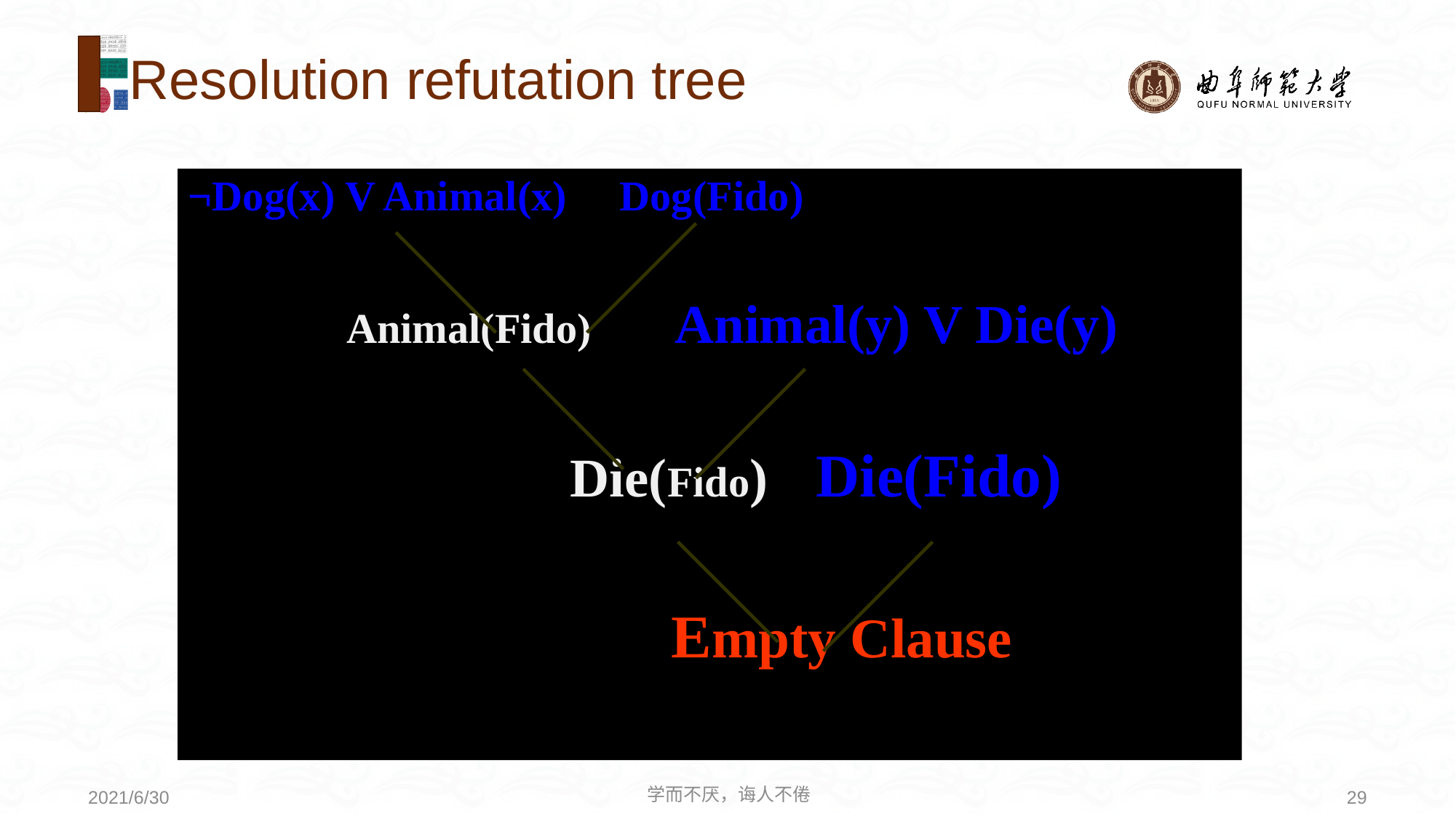

# Resolution refutation tree
¬Dog(x) V Animal(x)     Dog(Fido)

               Animal(Fido) ¬   Animal(y) V Die(y)

                            Die(Fido) ¬Die(Fido)

                                Empty Clause

学而不厌，诲人不倦
29
2021/6/30